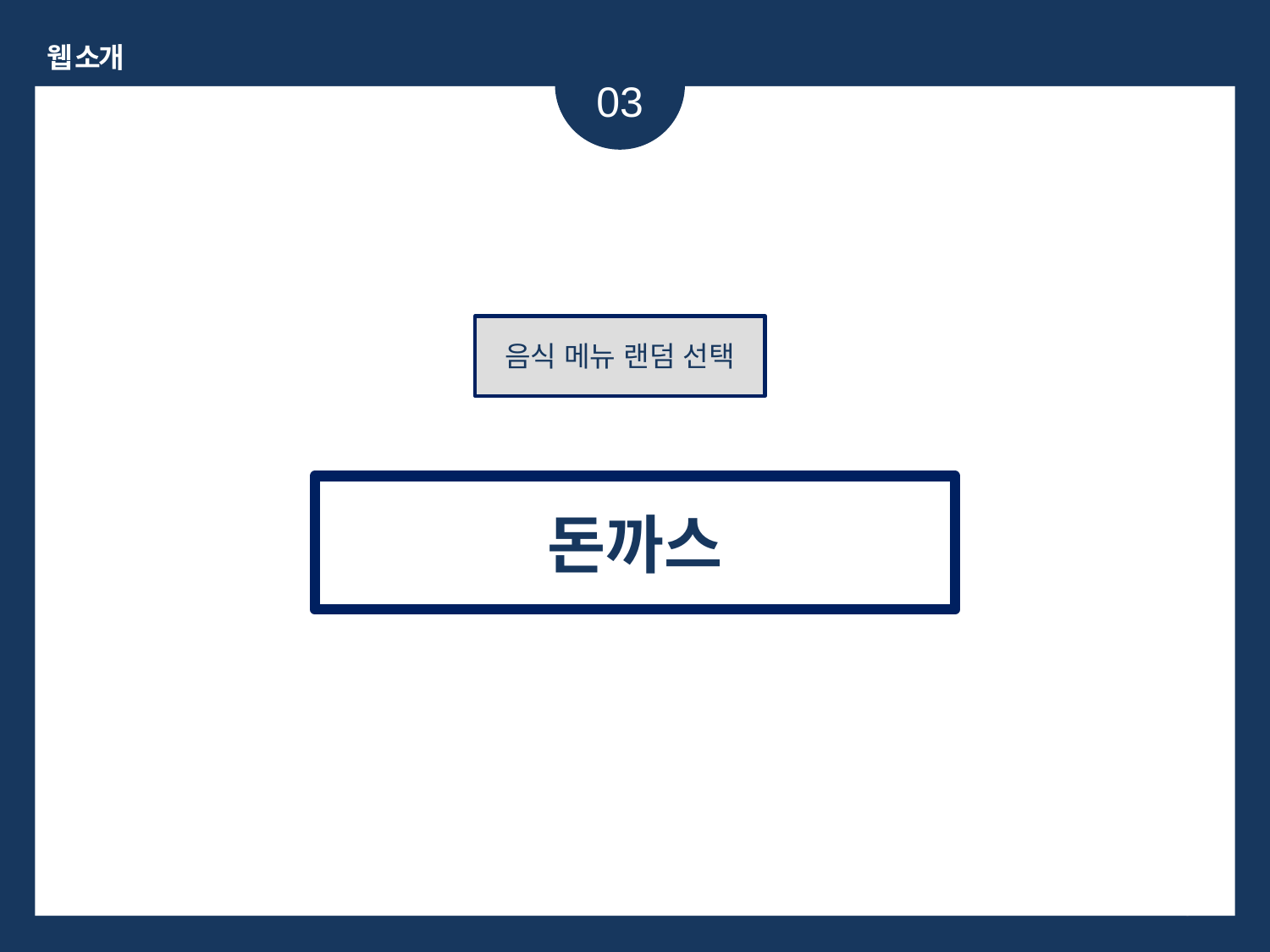

웹 소개
03

음식 메뉴 랜덤 선택
돈까스
9